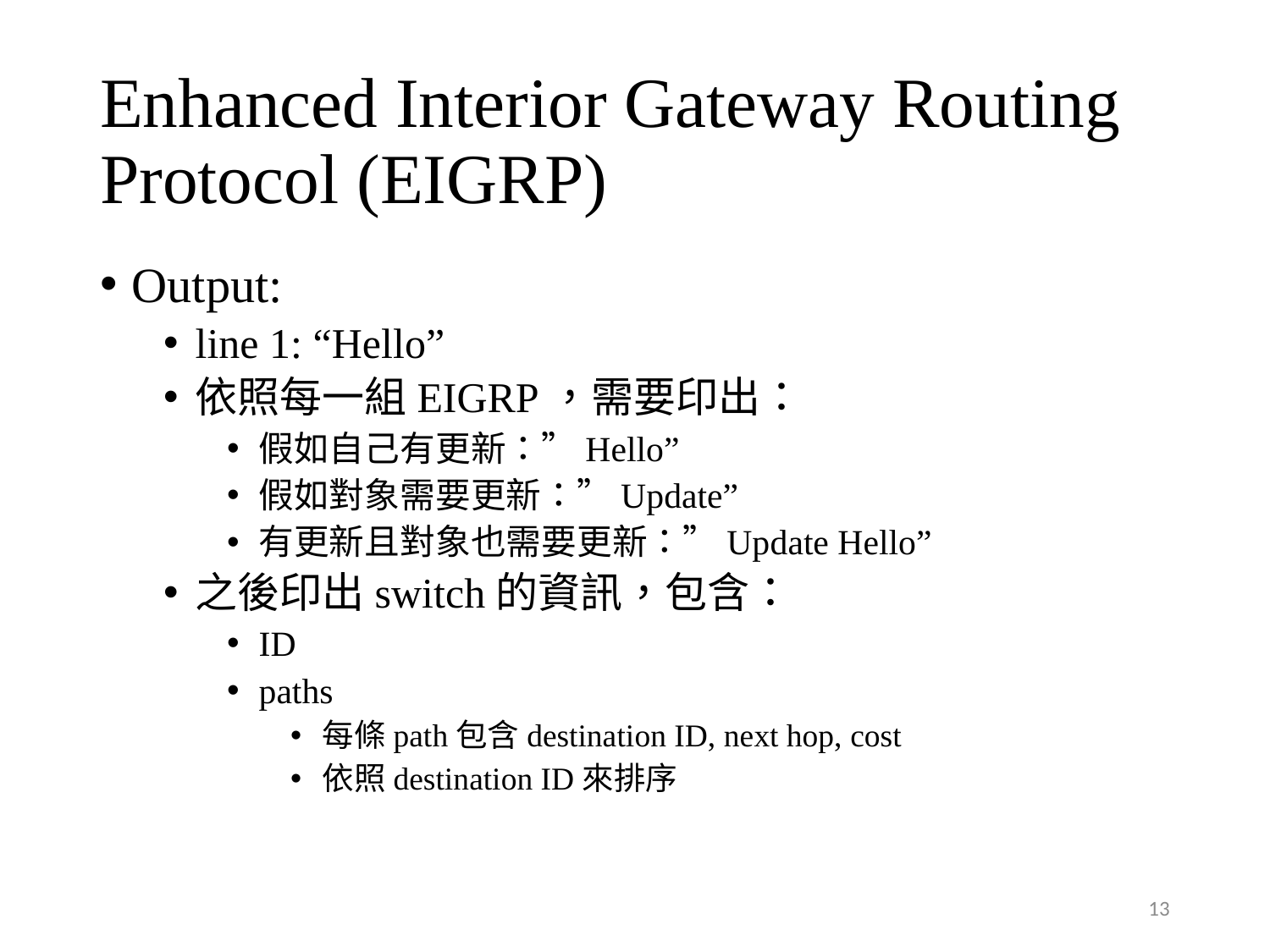

# Enhanced Interior Gateway Routing Protocol (EIGRP)
Output:
line 1: “Hello”
依照每一組EIGRP，需要印出：
假如自己有更新：”Hello”
假如對象需要更新：”Update”
有更新且對象也需要更新：”Update Hello”
之後印出switch的資訊，包含：
ID
paths
每條path包含destination ID, next hop, cost
依照destination ID來排序
13